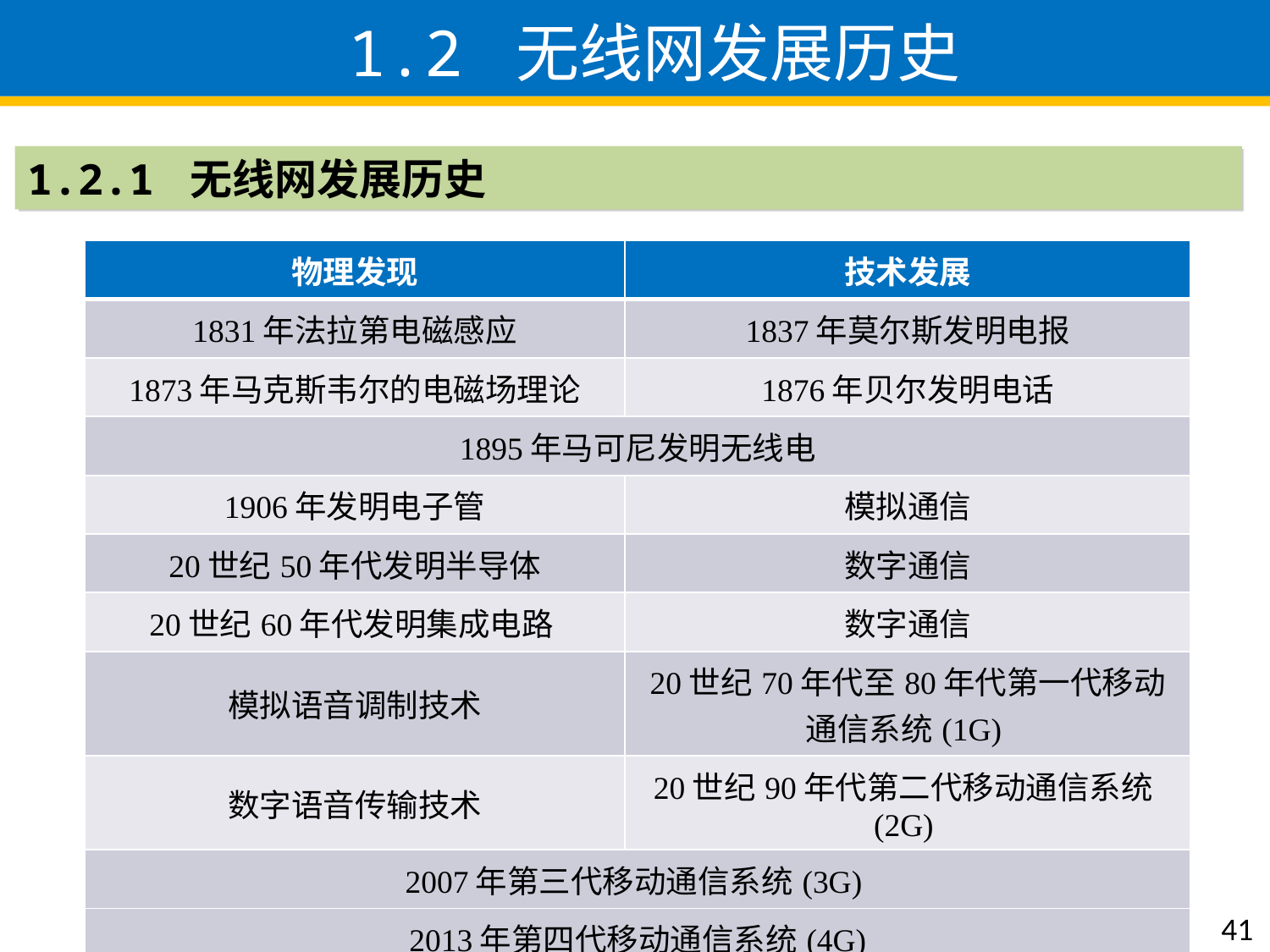

# 1.2 无线网发展历史
1.2.1 无线网发展历史
| 物理发现 | 技术发展 |
| --- | --- |
| 1831年法拉第电磁感应 | 1837年莫尔斯发明电报 |
| 1873年马克斯韦尔的电磁场理论 | 1876年贝尔发明电话 |
| 1895年马可尼发明无线电 |  |
| 1906年发明电子管 | 模拟通信 |
| 20世纪50年代发明半导体 | 数字通信 |
| 20世纪60年代发明集成电路 | 数字通信 |
| 模拟语音调制技术 | 20世纪70年代至80年代第一代移动通信系统(1G) |
| 数字语音传输技术 | 20世纪90年代第二代移动通信系统(2G) |
| 2007年第三代移动通信系统(3G) |  |
| 2013年第四代移动通信系统(4G) |  |
| 2015年第五代移动通信系统(5G) |  |
41